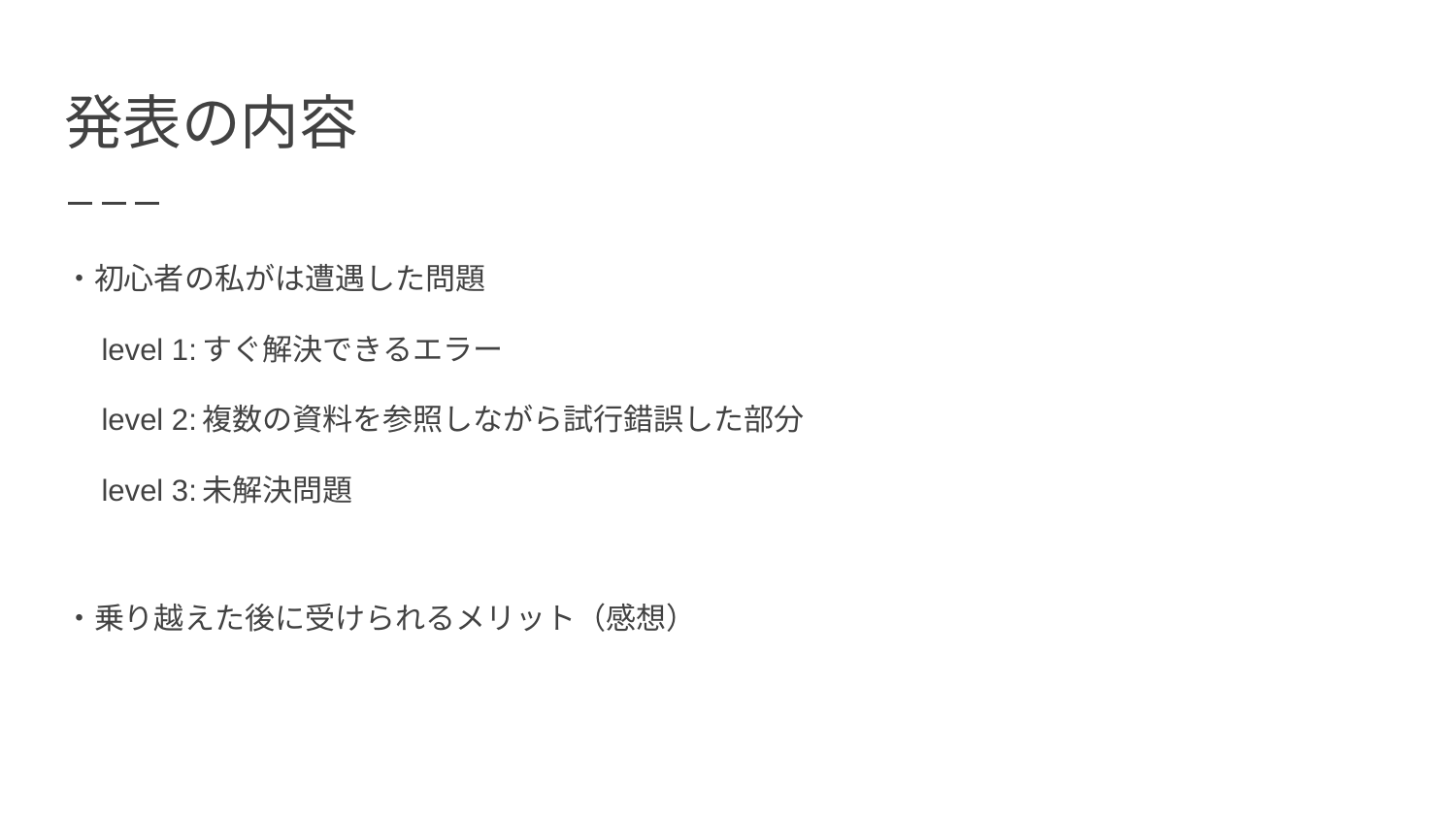

# 発表の内容
・初心者の私がは遭遇した問題
　level 1:すぐ解決できるエラー
　level 2:複数の資料を参照しながら試行錯誤した部分
　level 3:未解決問題

・乗り越えた後に受けられるメリット（感想）